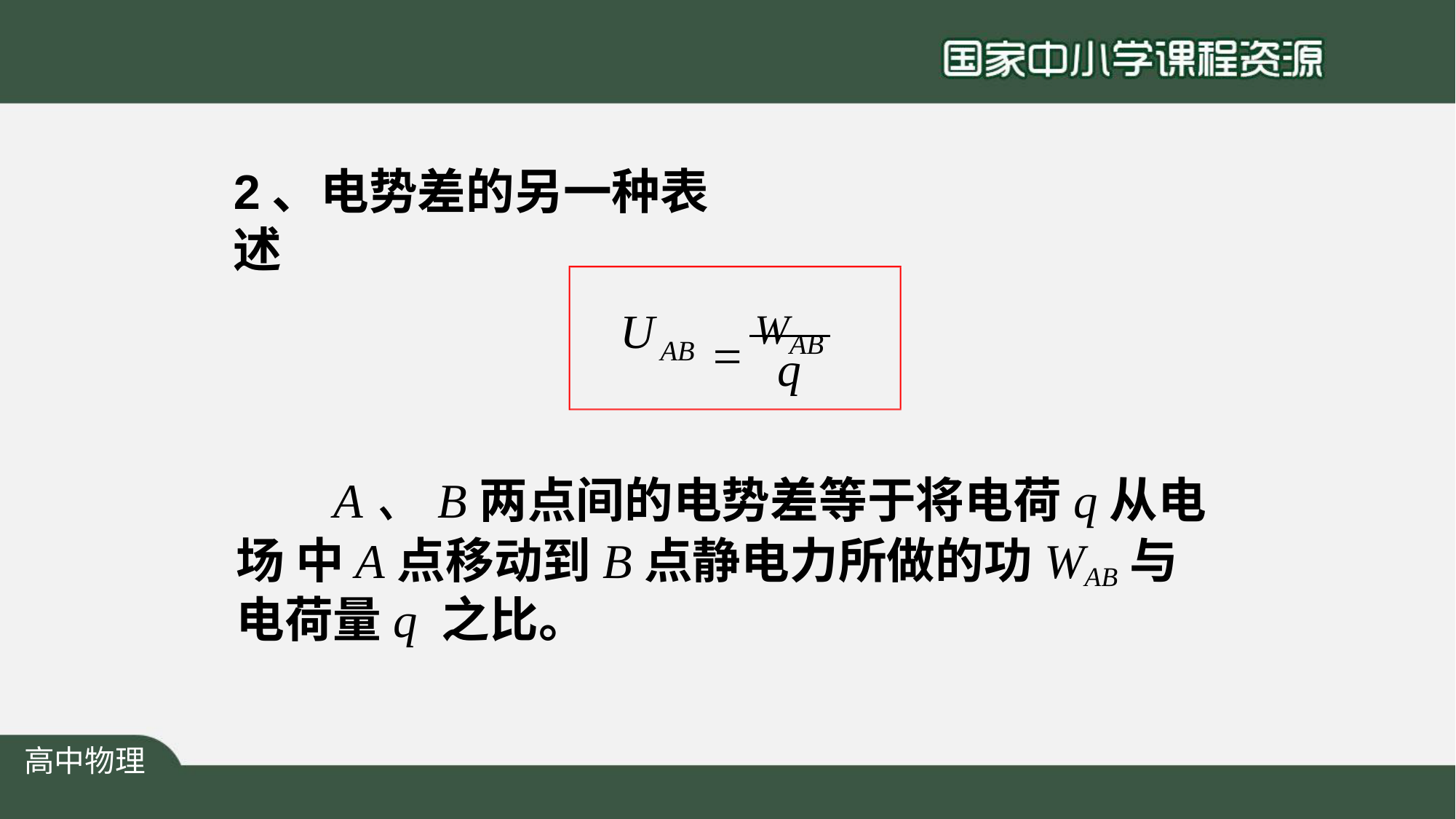

# 2、电势差的另一种表述

= WAB
U
AB

q
A、B两点间的电势差等于将电荷q从电场 中A点移动到B点静电力所做的功WAB与电荷量q 之比。
高中物理